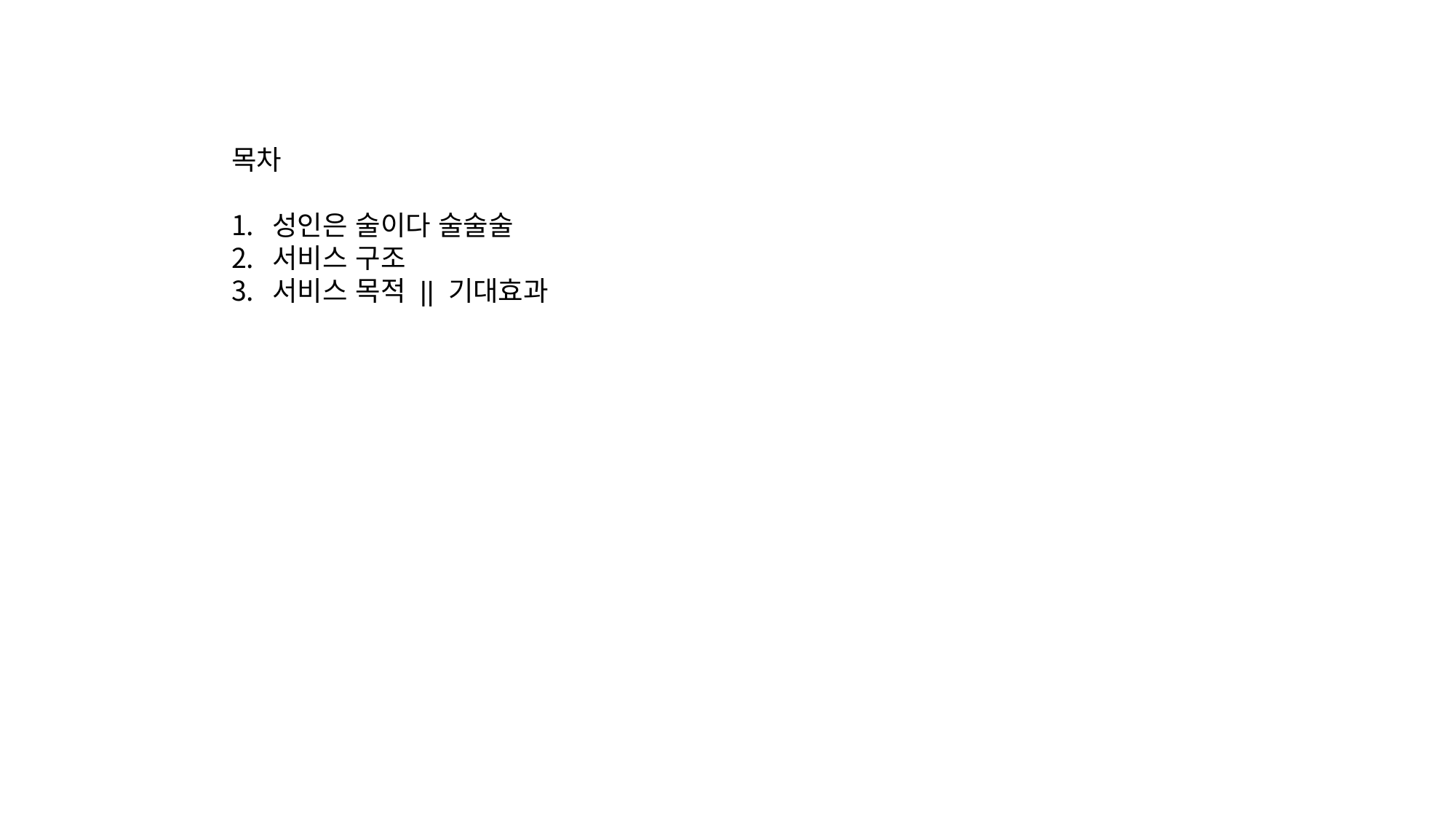

목차

성인은 술이다 술술술
서비스 구조
서비스 목적 || 기대효과